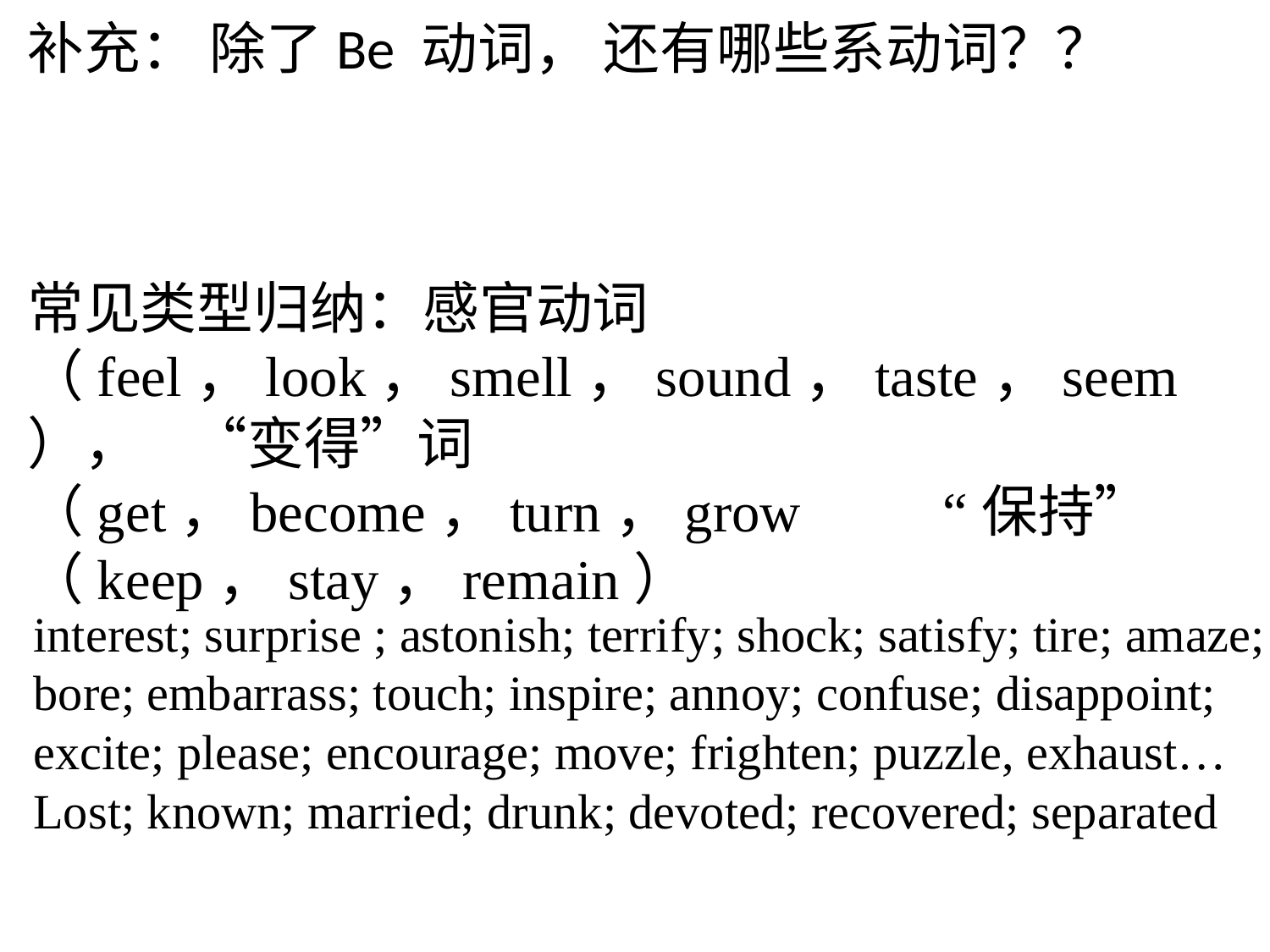

补充： 除了Be 动词， 还有哪些系动词？？

常见类型归纳：感官动词（feel，look，smell，sound，taste，seem），    “变得”词（get，become，turn，grow          “保持”（keep，stay，remain）
interest; surprise ; astonish; terrify; shock; satisfy; tire; amaze; bore; embarrass; touch; inspire; annoy; confuse; disappoint; excite; please; encourage; move; frighten; puzzle, exhaust…
Lost; known; married; drunk; devoted; recovered; separated